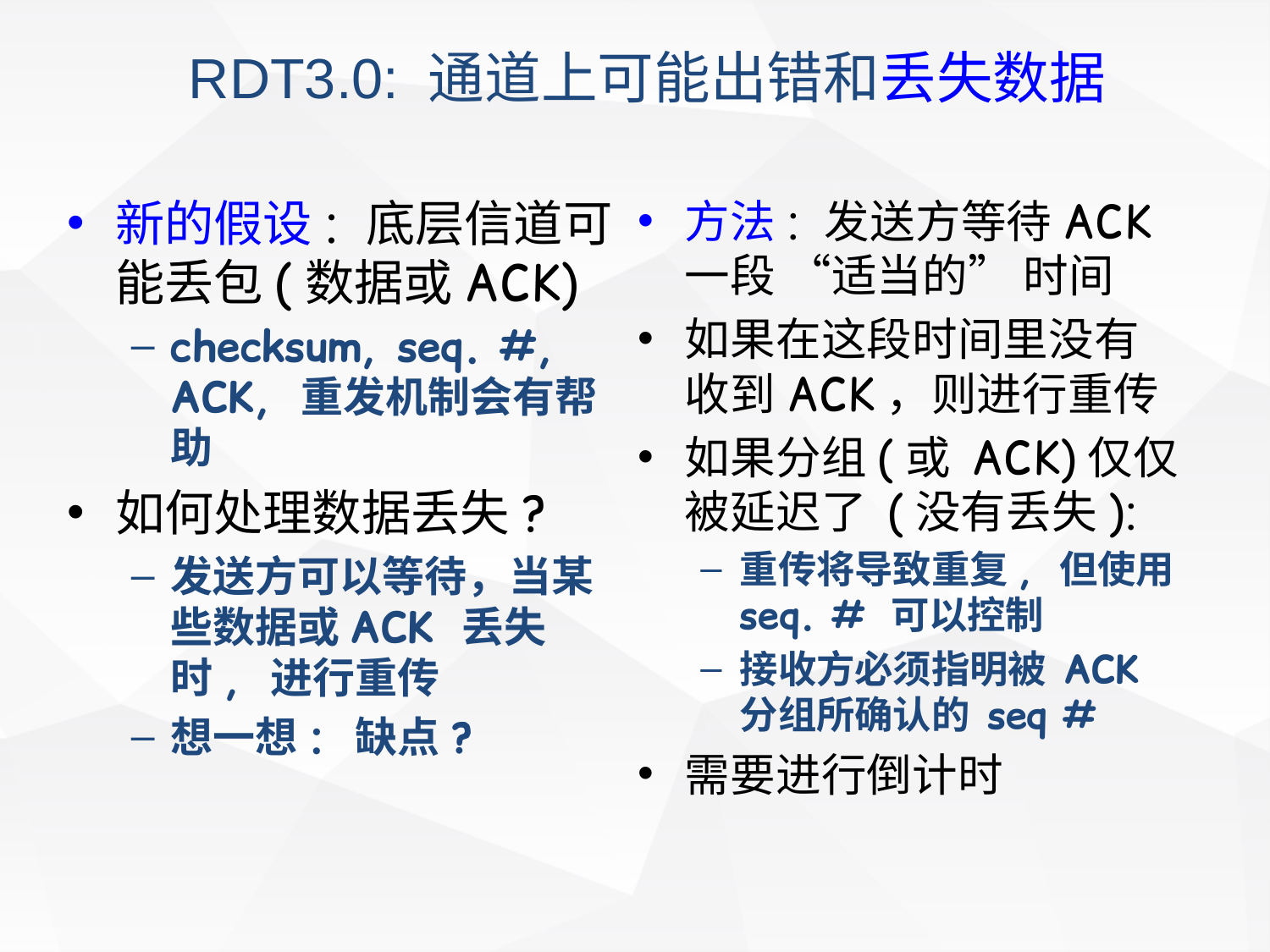

RDT3.0: 通道上可能出错和丢失数据
新的假设: 底层信道可能丢包(数据或ACK)
checksum, seq. #, ACK, 重发机制会有帮助
如何处理数据丢失?
发送方可以等待，当某些数据或ACK 丢失时, 进行重传
想一想: 缺点?
方法: 发送方等待ACK一段 “适当的” 时间
如果在这段时间里没有收到ACK，则进行重传
如果分组(或 ACK)仅仅被延迟了 (没有丢失):
重传将导致重复, 但使用seq. # 可以控制
接收方必须指明被 ACK分组所确认的 seq #
需要进行倒计时